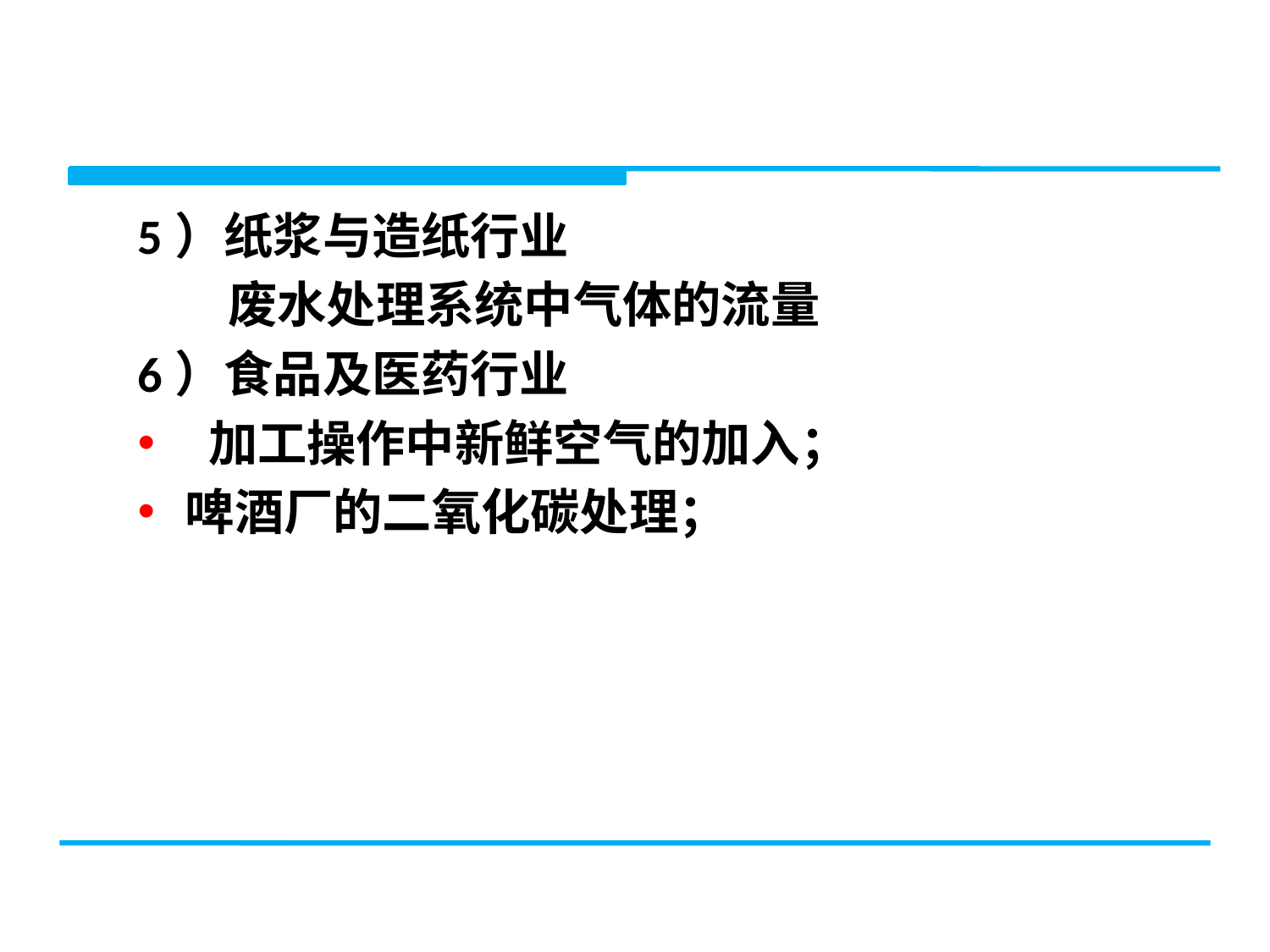

5）纸浆与造纸行业
       废水处理系统中气体的流量
6）食品及医药行业
 加工操作中新鲜空气的加入；
啤酒厂的二氧化碳处理；